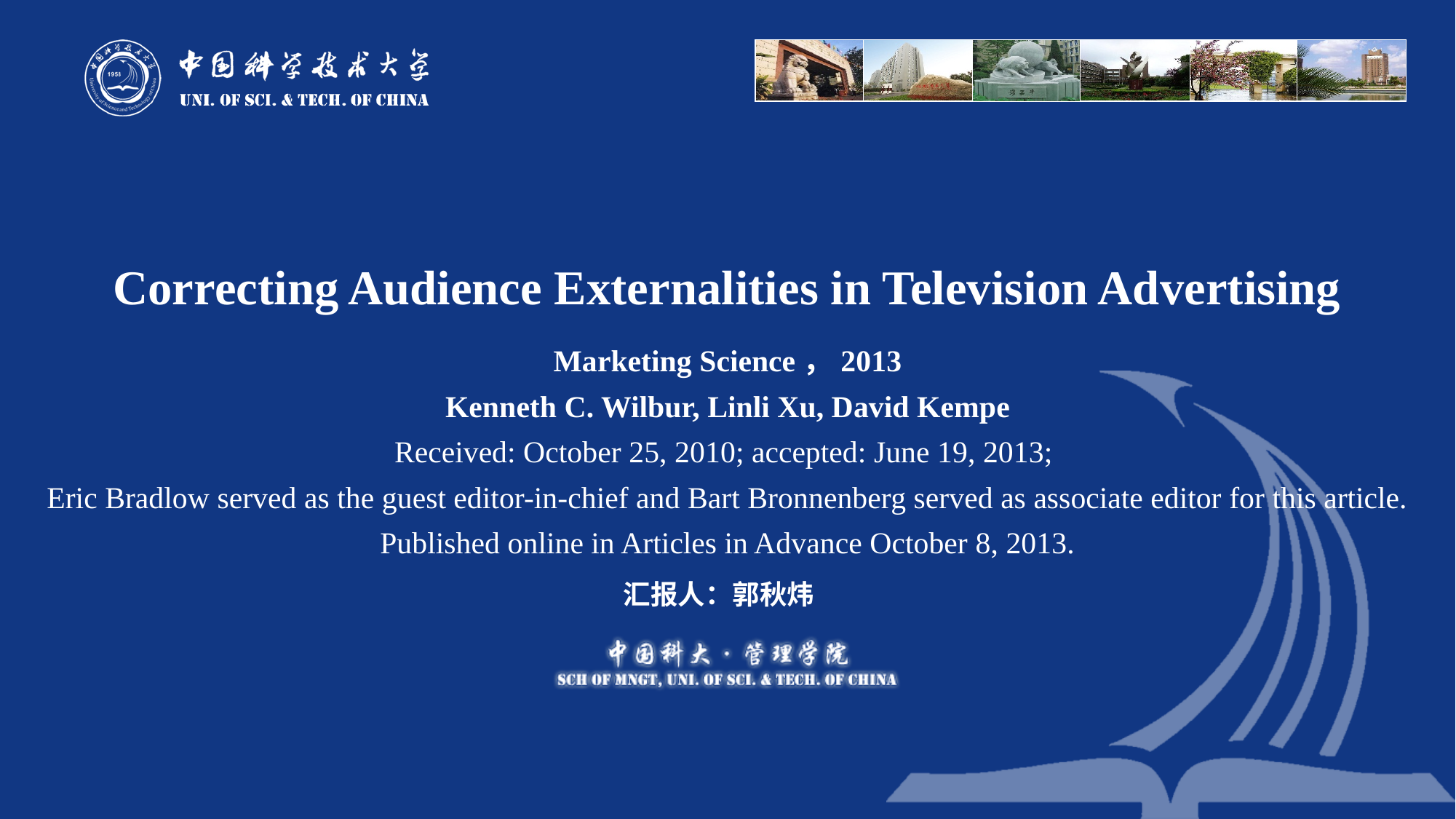

Correcting Audience Externalities in Television Advertising
Marketing Science，2013
Kenneth C. Wilbur, Linli Xu, David Kempe
Received: October 25, 2010; accepted: June 19, 2013;
Eric Bradlow served as the guest editor-in-chief and Bart Bronnenberg served as associate editor for this article. Published online in Articles in Advance October 8, 2013.

汇报人：郭秋炜